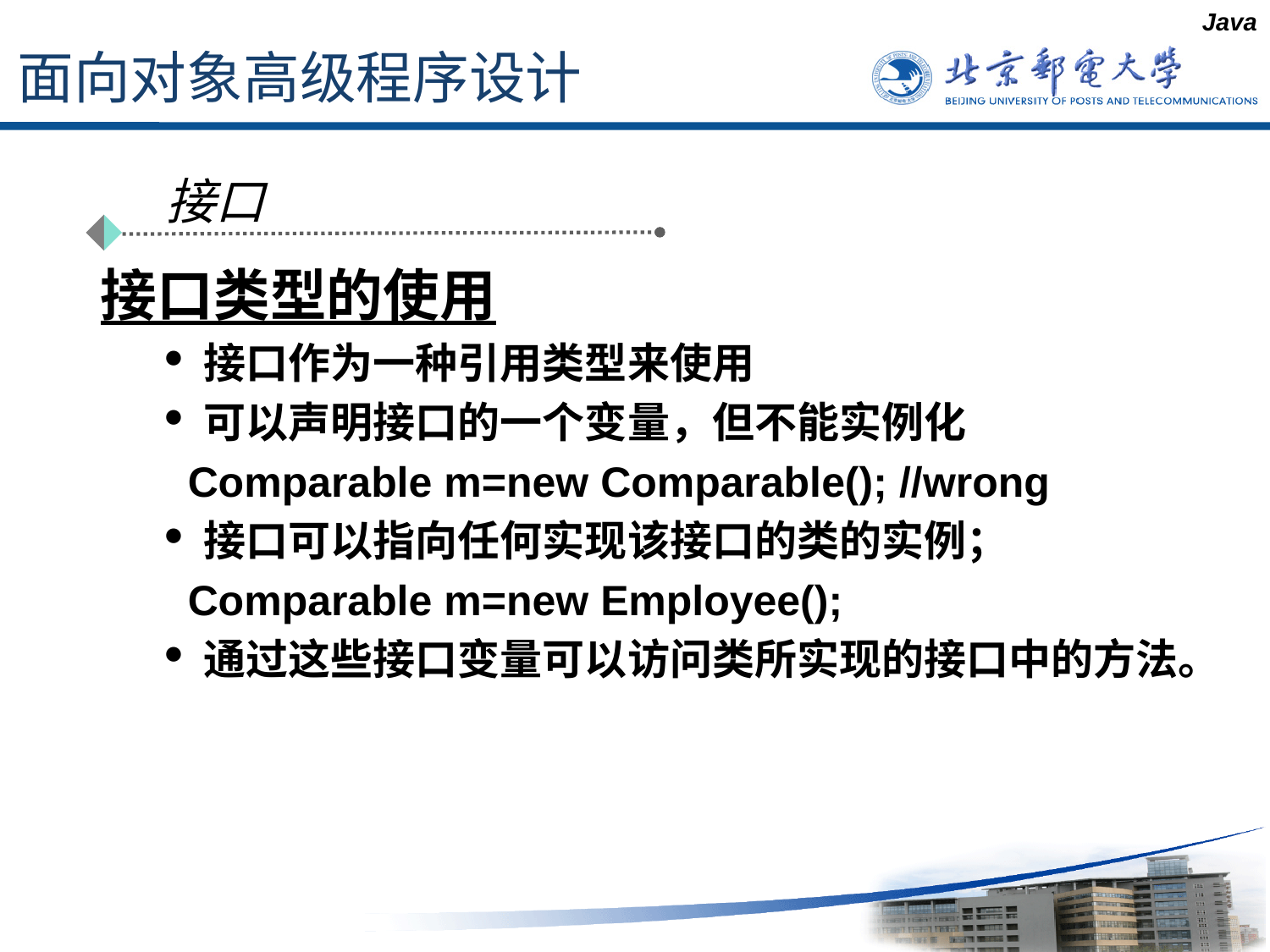

Java
# 面向对象高级程序设计

接口

接口类型的使用
接口作为一种引用类型来使用
可以声明接口的一个变量，但不能实例化
  Comparable m=new Comparable(); //wrong
接口可以指向任何实现该接口的类的实例；
  Comparable m=new Employee();
通过这些接口变量可以访问类所实现的接口中的方法。